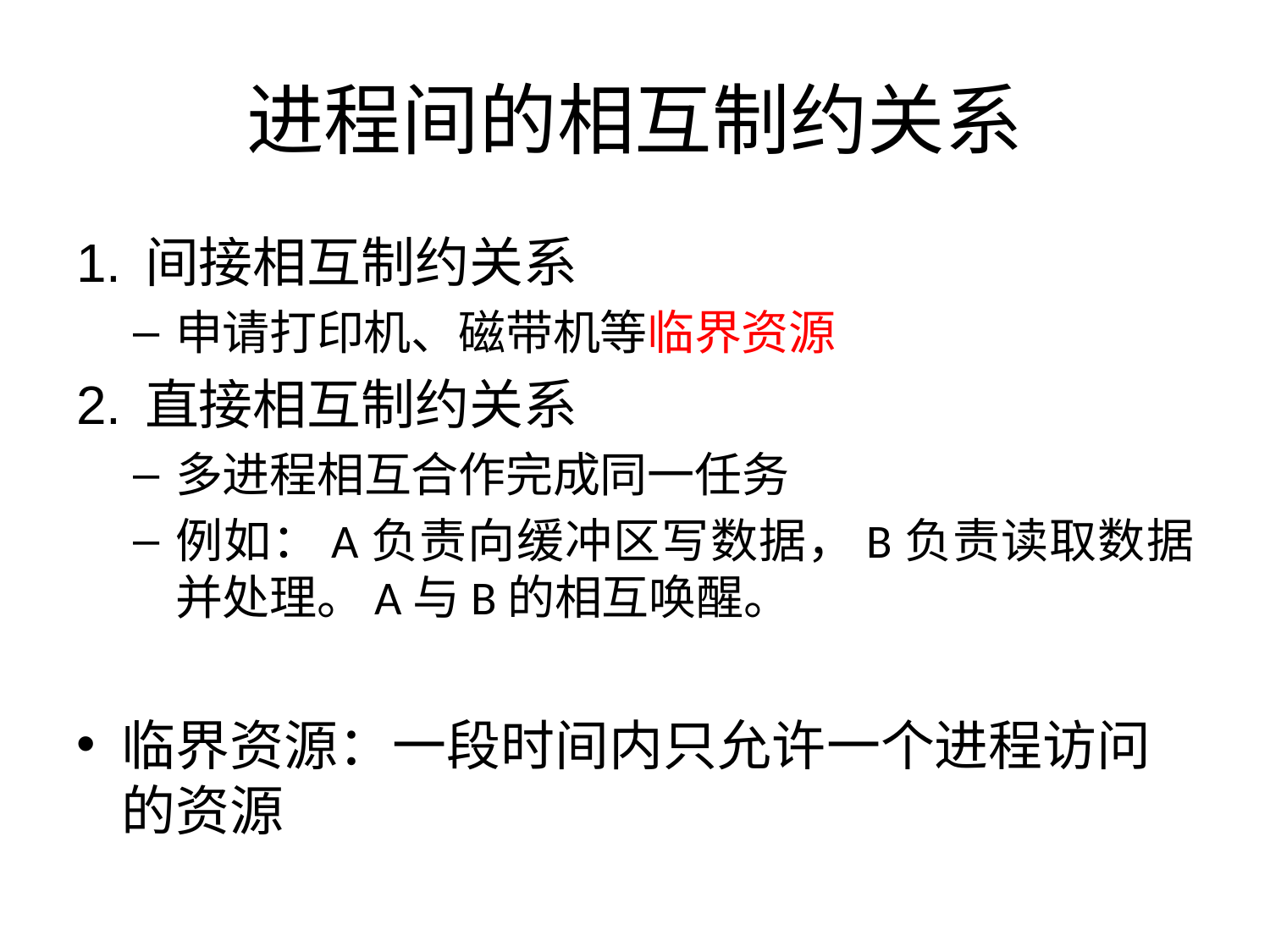

# 进程间的相互制约关系
间接相互制约关系
申请打印机、磁带机等临界资源
直接相互制约关系
多进程相互合作完成同一任务
例如：A负责向缓冲区写数据，B负责读取数据并处理。A与B的相互唤醒。

临界资源：一段时间内只允许一个进程访问的资源